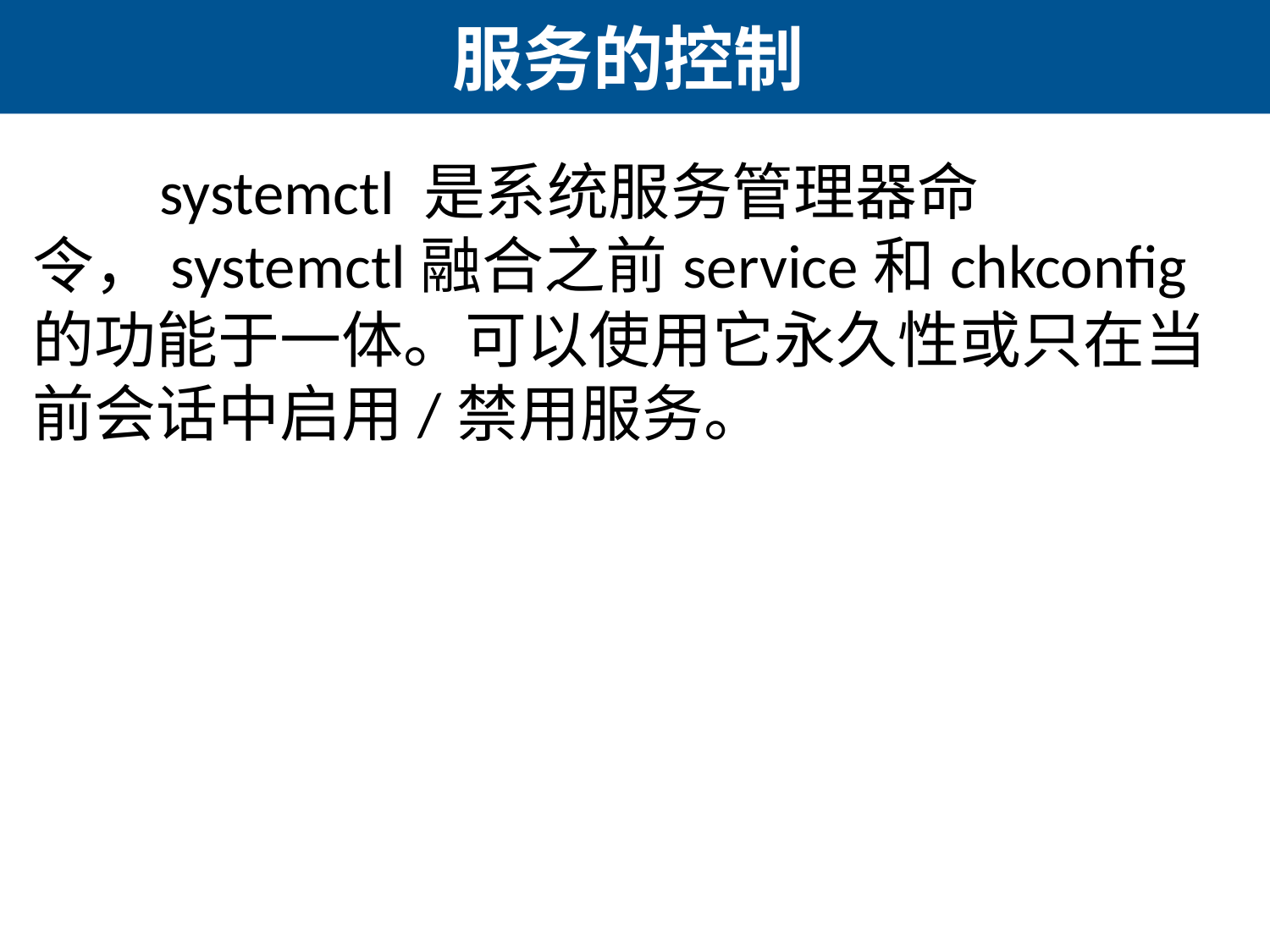

# 服务的控制
	systemctl 是系统服务管理器命令，systemctl融合之前service和chkconfig的功能于一体。可以使用它永久性或只在当前会话中启用/禁用服务。